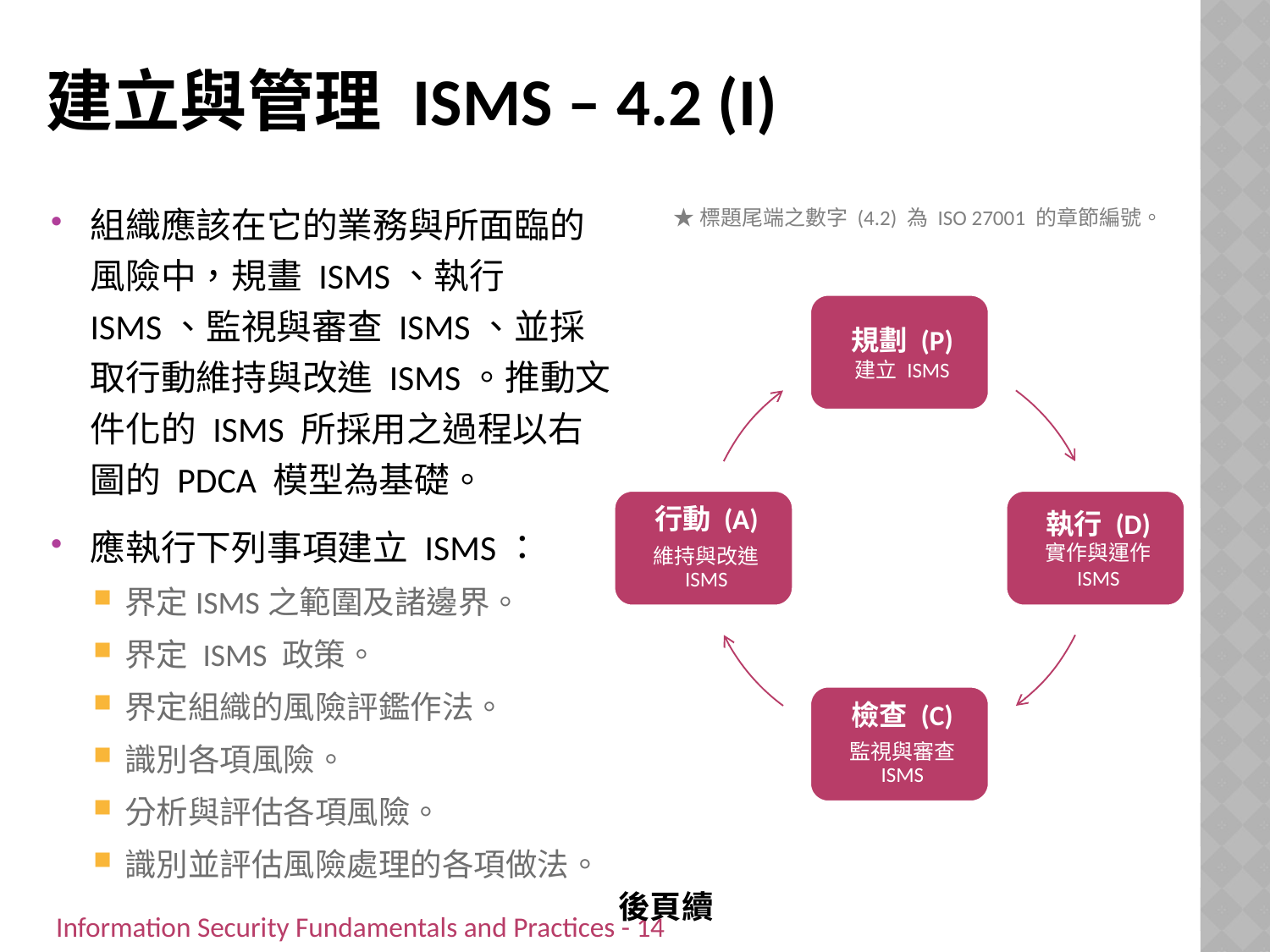

# 建立與管理 ISMS – 4.2 (I)
組織應該在它的業務與所面臨的風險中，規畫 ISMS、執行ISMS、監視與審查 ISMS、並採取行動維持與改進 ISMS。推動文件化的 ISMS 所採用之過程以右圖的 PDCA 模型為基礎。
應執行下列事項建立 ISMS：
界定ISMS之範圍及諸邊界。
界定 ISMS 政策。
界定組織的風險評鑑作法。
識別各項風險。
分析與評估各項風險。
識別並評估風險處理的各項做法。
★標題尾端之數字 (4.2) 為 ISO 27001 的章節編號。
規劃 (P)
建立 ISMS
執行 (D)
實作與運作 ISMS
檢查 (C)
監視與審查 ISMS
行動 (A)
維持與改進 ISMS
後頁續